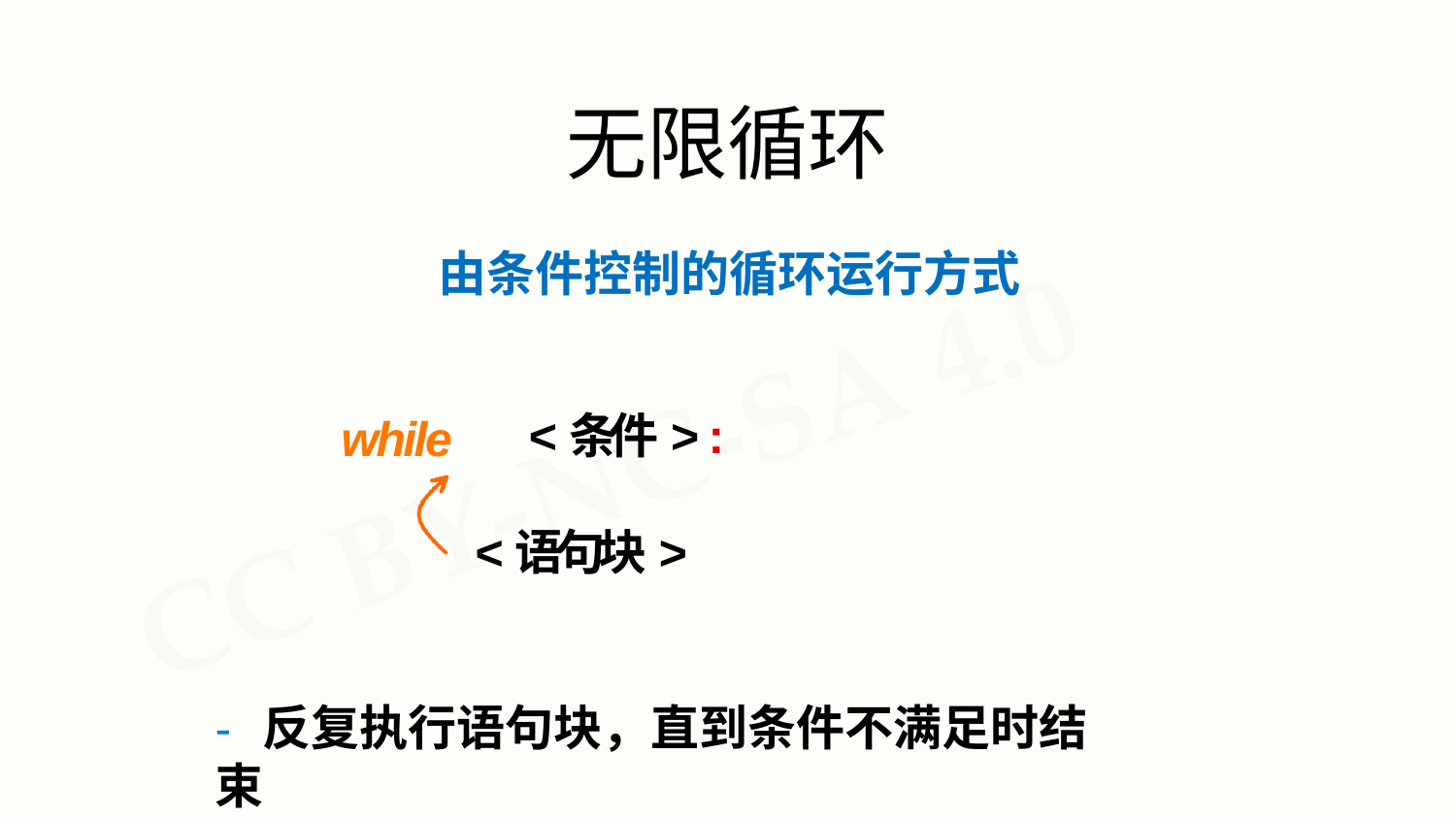

# 无限循环
由条件控制的循环运行方式

<条件>	:
while

<语句块>

- 反复执行语句块，直到条件不满足时结束